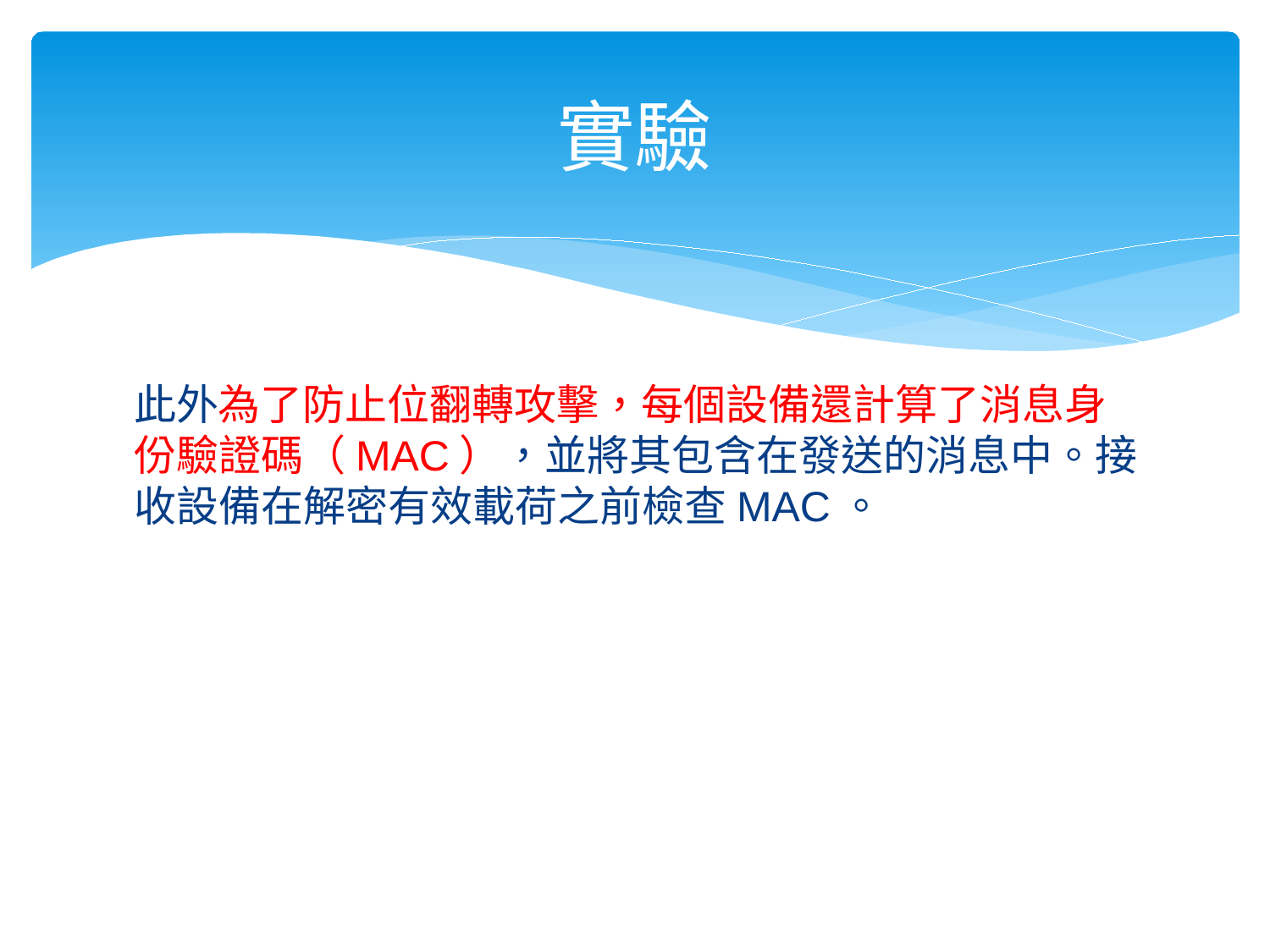

# 實驗
此外為了防止位翻轉攻擊，每個設備還計算了消息身份驗證碼（MAC），並將其包含在發送的消息中。接收設備在解密有效載荷之前檢查MAC。